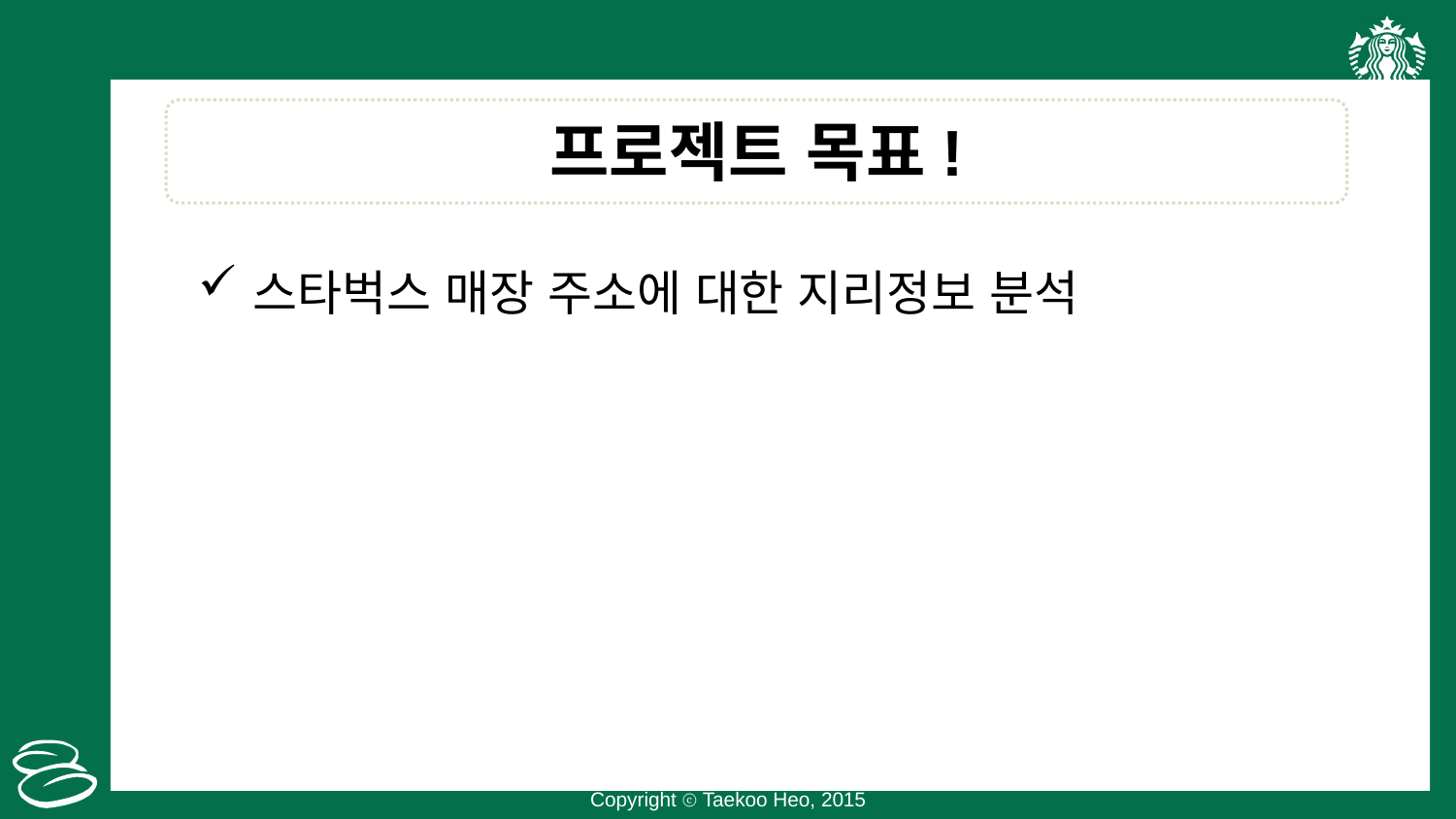

프로젝트 목표!
스타벅스 매장 주소에 대한 지리정보 분석